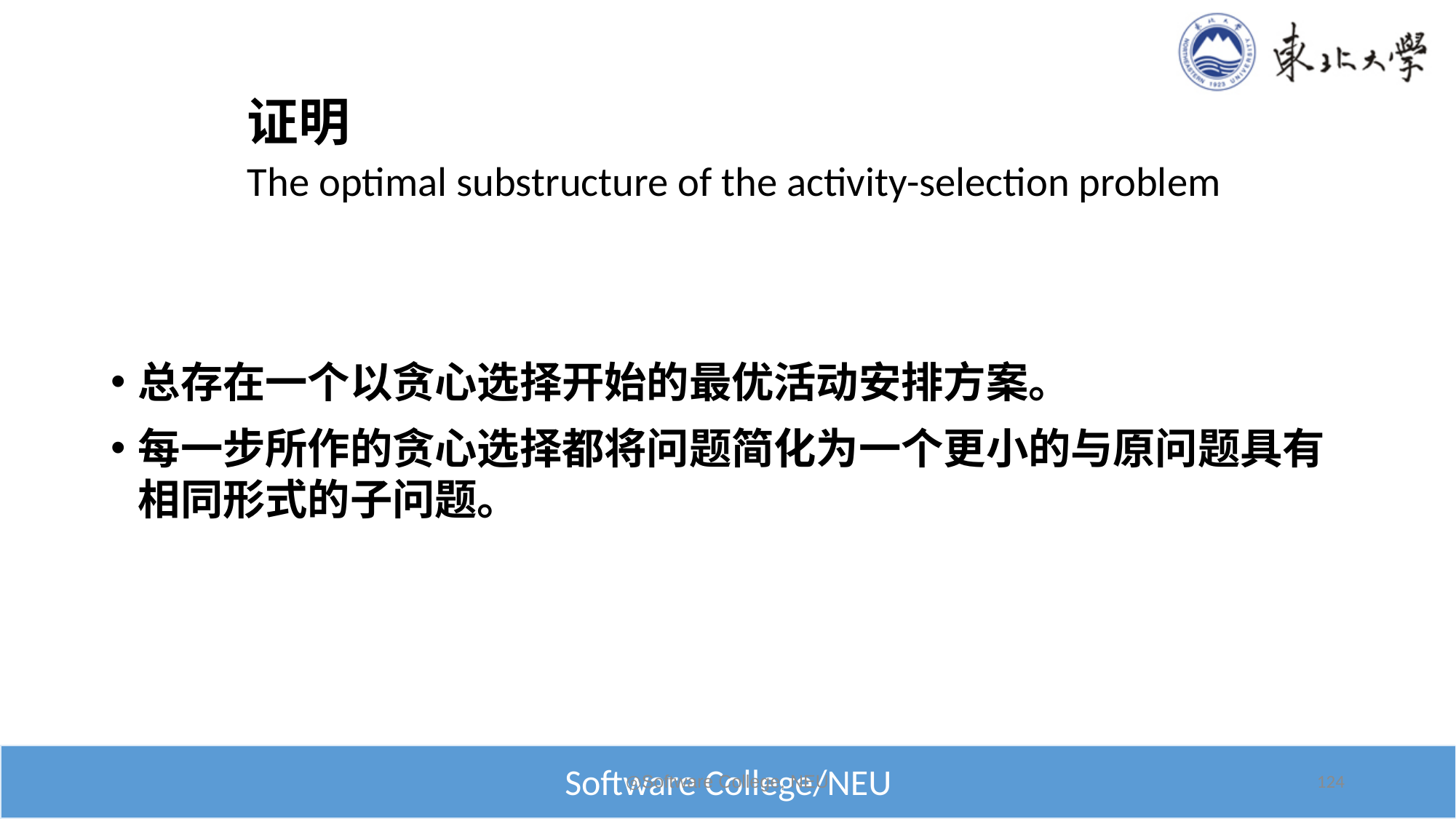

# 证明 The optimal substructure of the activity-selection problem

总存在一个以贪心选择开始的最优活动安排方案。
每一步所作的贪心选择都将问题简化为一个更小的与原问题具有相同形式的子问题。
◎Software College, NEU
124